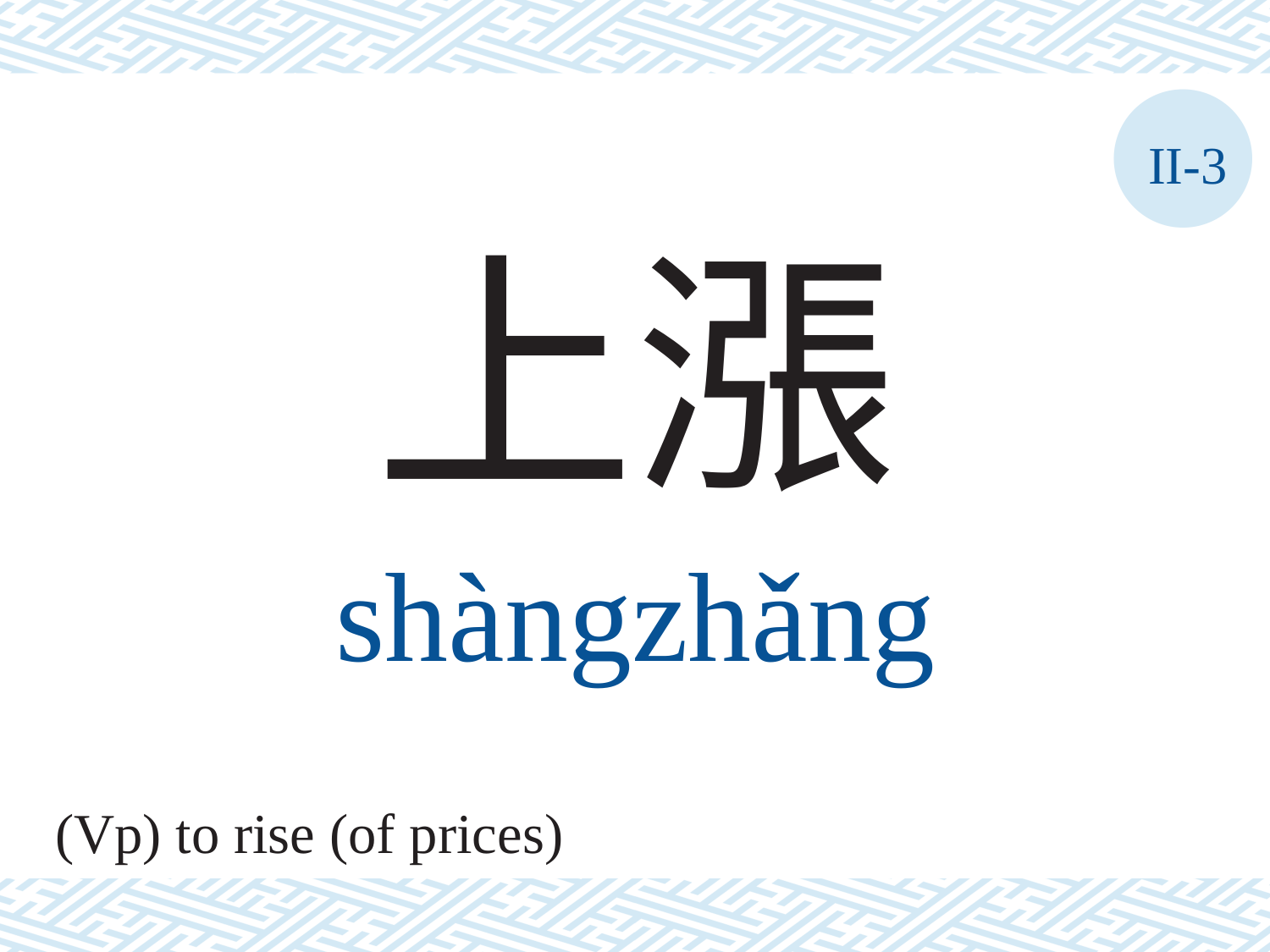

II-3
上漲
shàngzhǎng
(Vp) to rise (of prices)